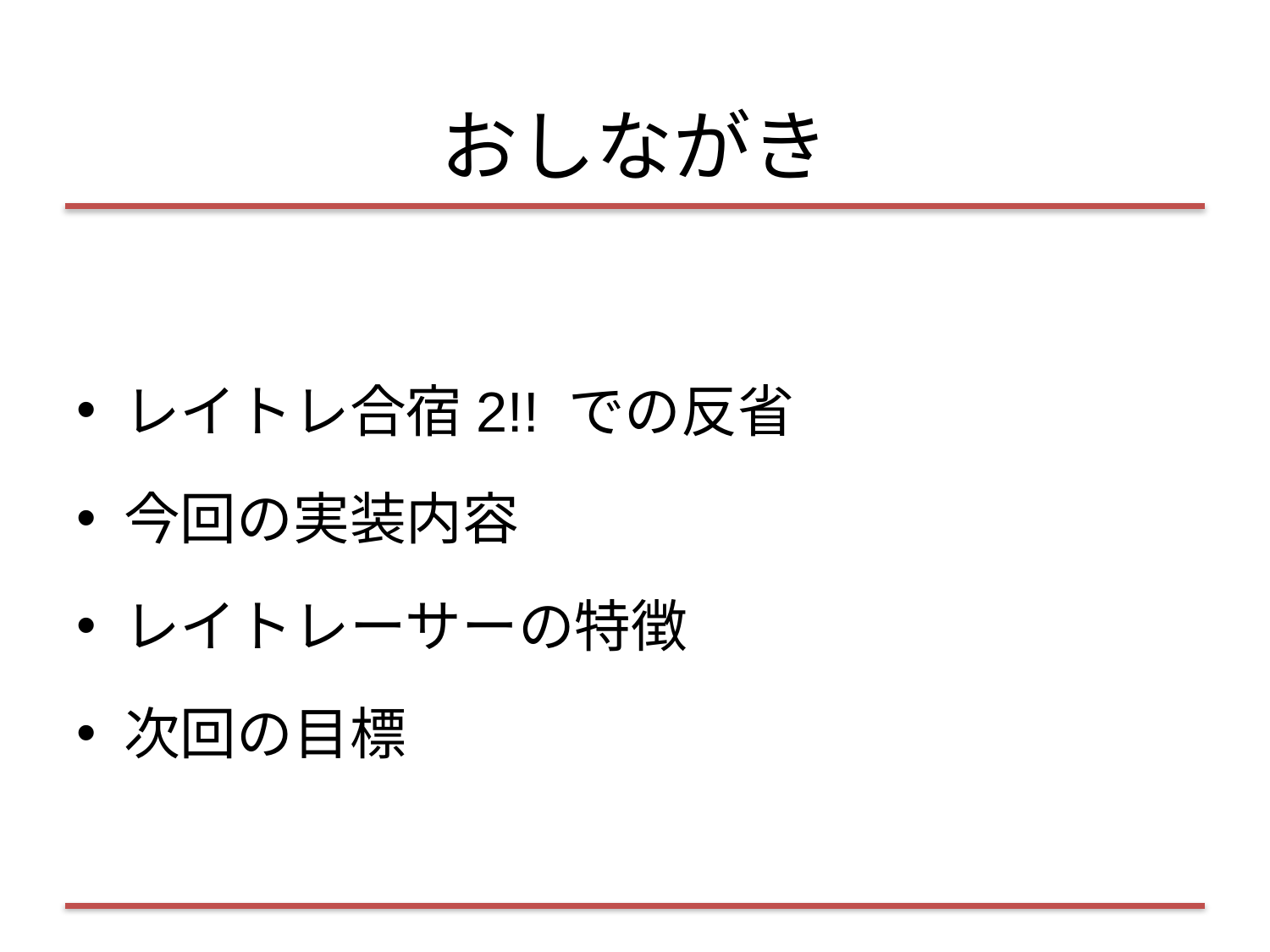

# おしながき
レイトレ合宿2!! での反省
今回の実装内容
レイトレーサーの特徴
次回の目標